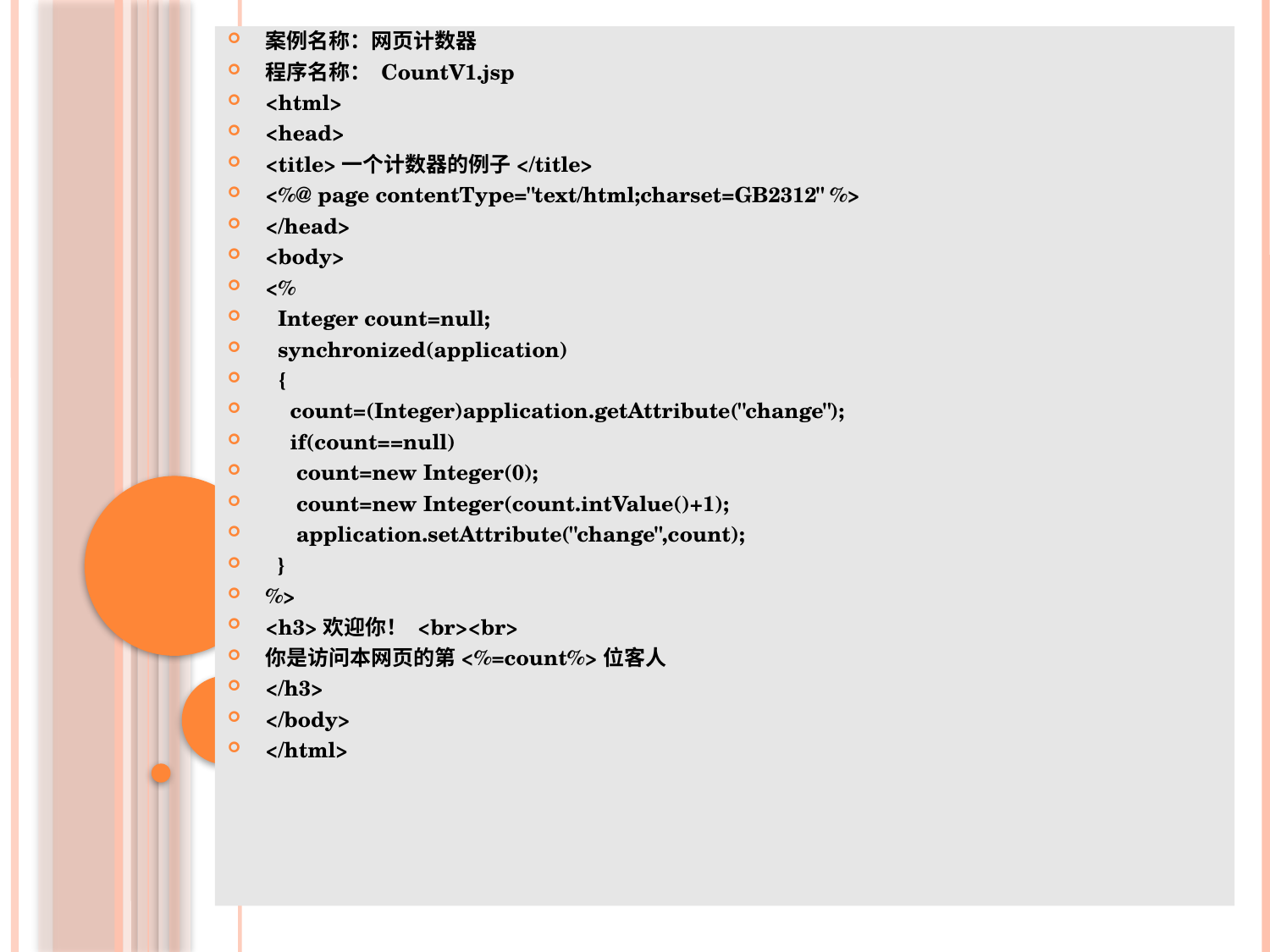

案例名称：网页计数器
程序名称： CountV1.jsp
<html>
<head>
<title>一个计数器的例子</title>
<%@ page contentType="text/html;charset=GB2312" %>
</head>
<body>
<%
  Integer count=null;
  synchronized(application)
  {
    count=(Integer)application.getAttribute("change");
    if(count==null)
     count=new Integer(0);
     count=new Integer(count.intValue()+1);
     application.setAttribute("change",count);
  }
%>
<h3>欢迎你！ <br><br>
你是访问本网页的第<%=count%>位客人
</h3>
</body>
</html>